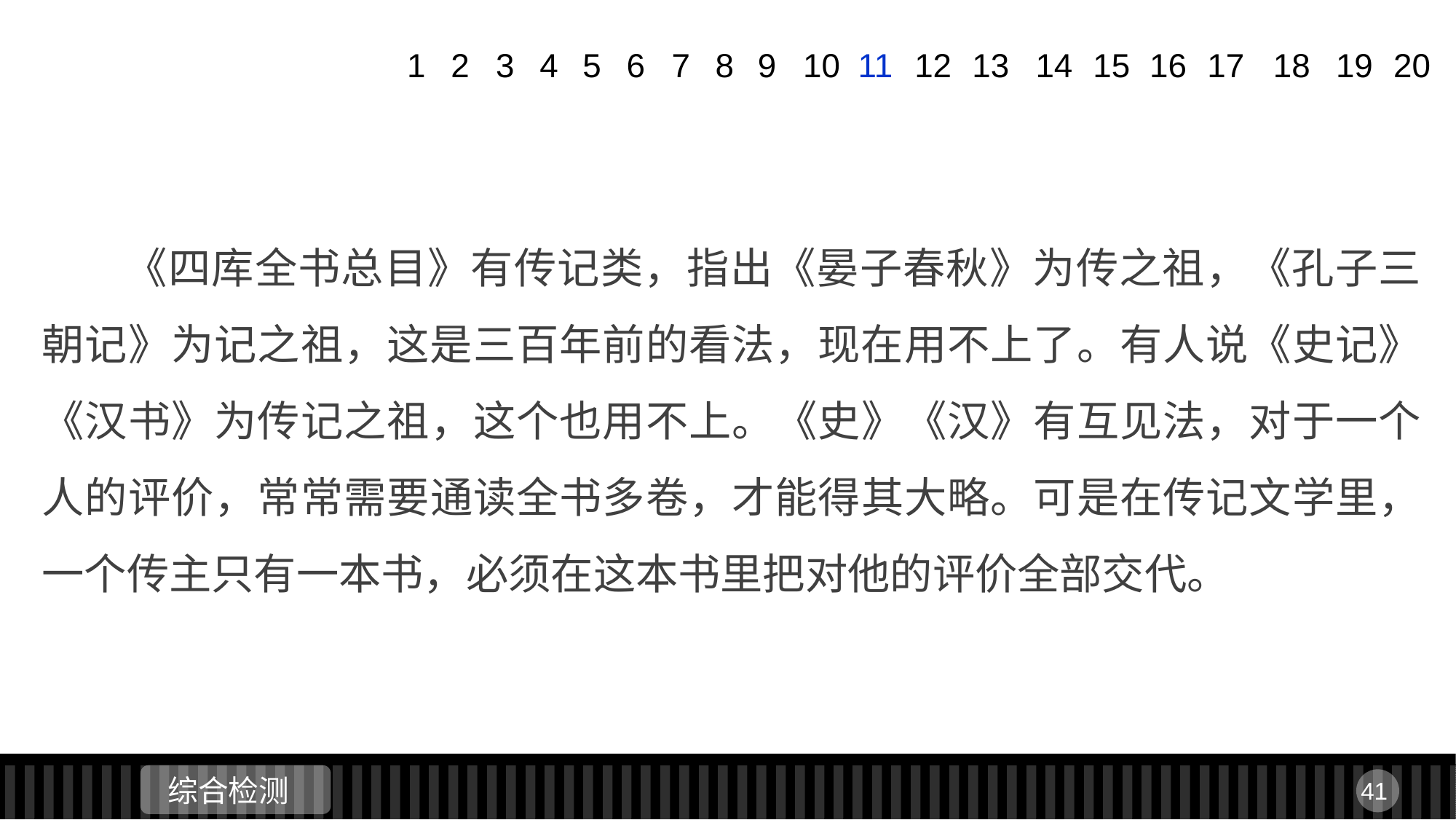

1
2
3
4
5
6
7
8
9
11
12
13
14
15
16
17
18
19
20
10
       《四库全书总目》有传记类，指出《晏子春秋》为传之祖，《孔子三朝记》为记之祖，这是三百年前的看法，现在用不上了。有人说《史记》《汉书》为传记之祖，这个也用不上。《史》《汉》有互见法，对于一个人的评价，常常需要通读全书多卷，才能得其大略。可是在传记文学里，一个传主只有一本书，必须在这本书里把对他的评价全部交代。